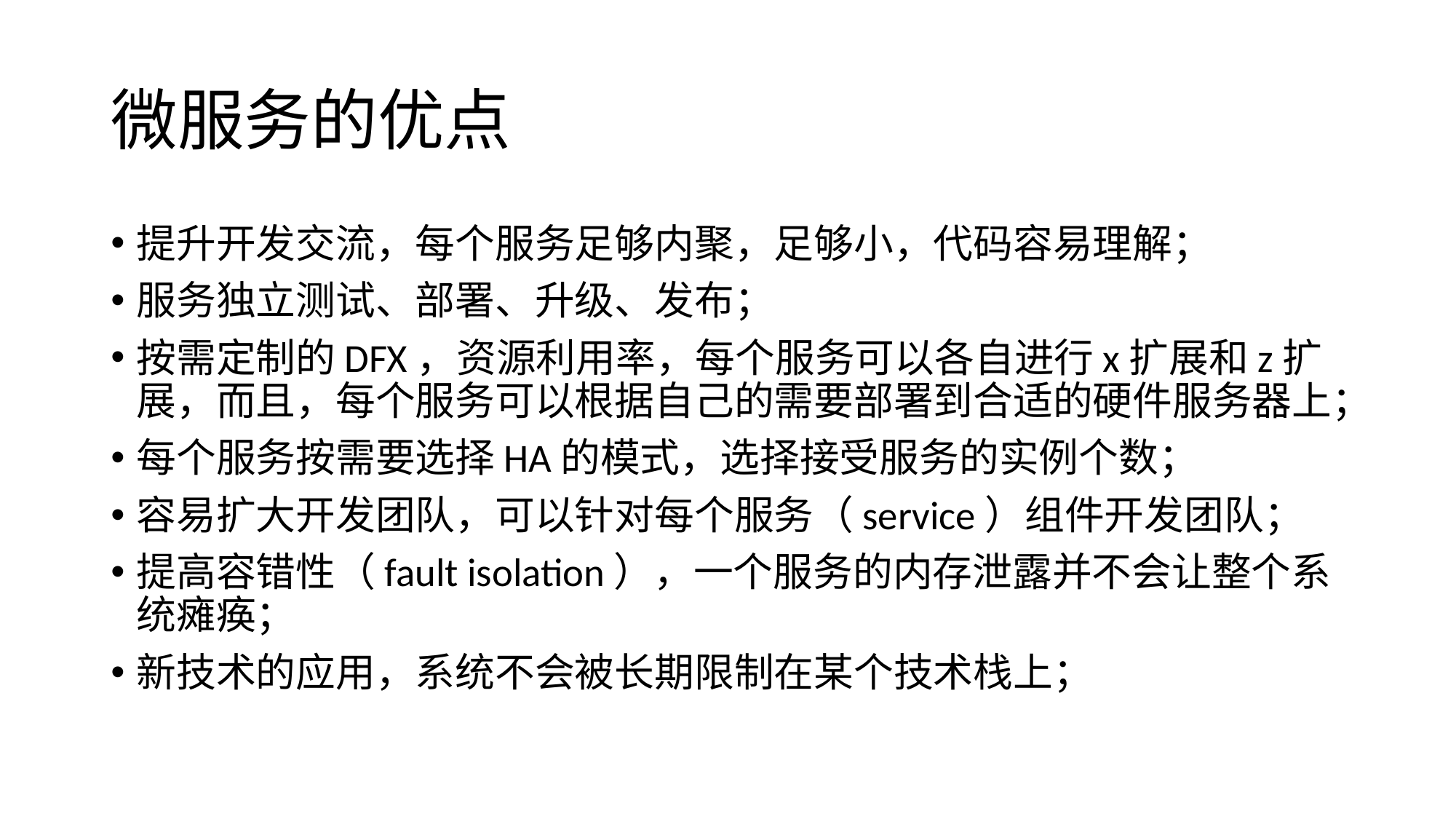

# 微服务的优点
提升开发交流，每个服务足够内聚，足够小，代码容易理解；
服务独立测试、部署、升级、发布；
按需定制的DFX，资源利用率，每个服务可以各自进行x扩展和z扩展，而且，每个服务可以根据自己的需要部署到合适的硬件服务器上；
每个服务按需要选择HA的模式，选择接受服务的实例个数；
容易扩大开发团队，可以针对每个服务（service）组件开发团队；
提高容错性（fault isolation），一个服务的内存泄露并不会让整个系统瘫痪；
新技术的应用，系统不会被长期限制在某个技术栈上；